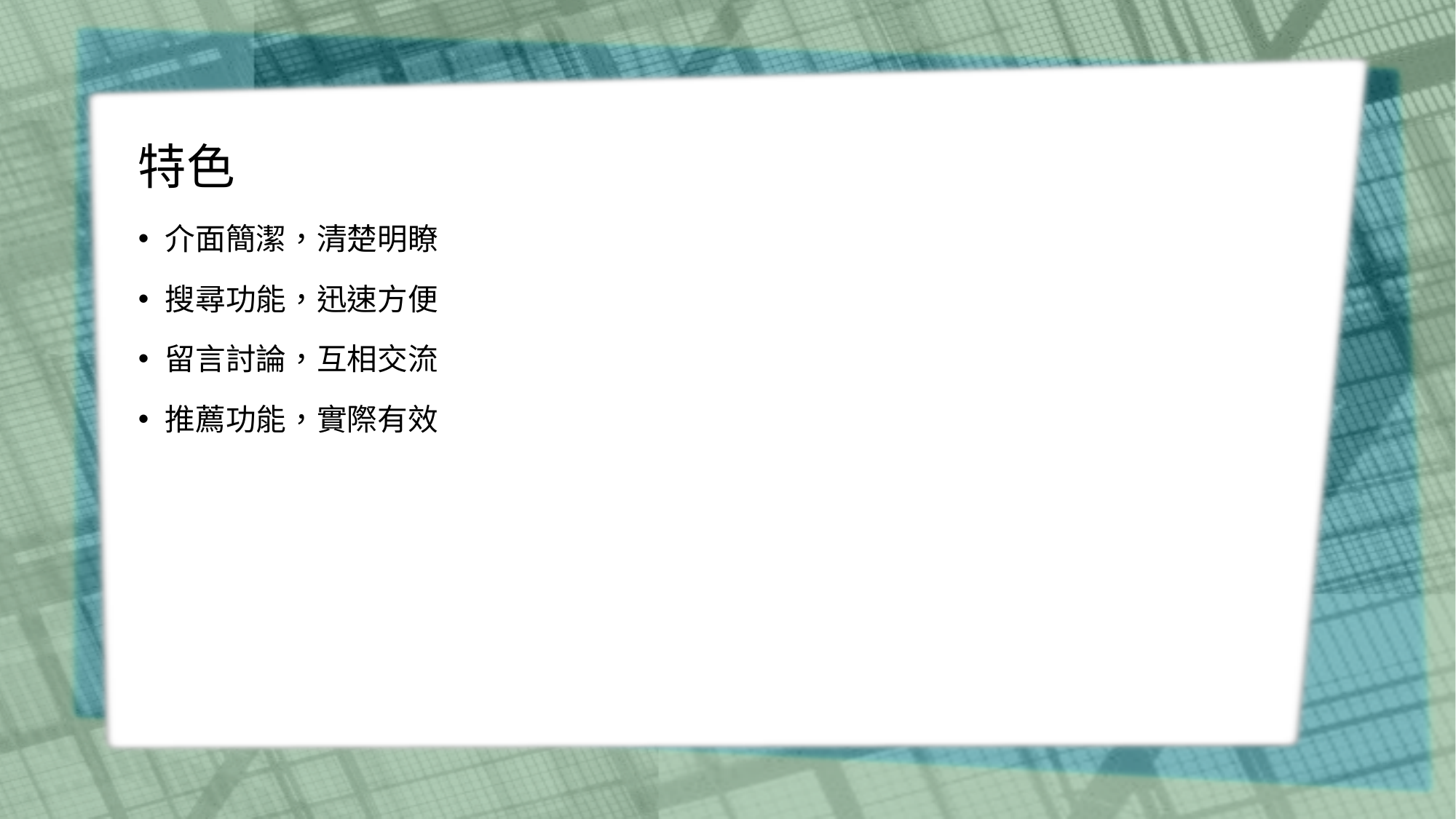

# 特色
介面簡潔，清楚明瞭
搜尋功能，迅速方便
留言討論，互相交流
推薦功能，實際有效